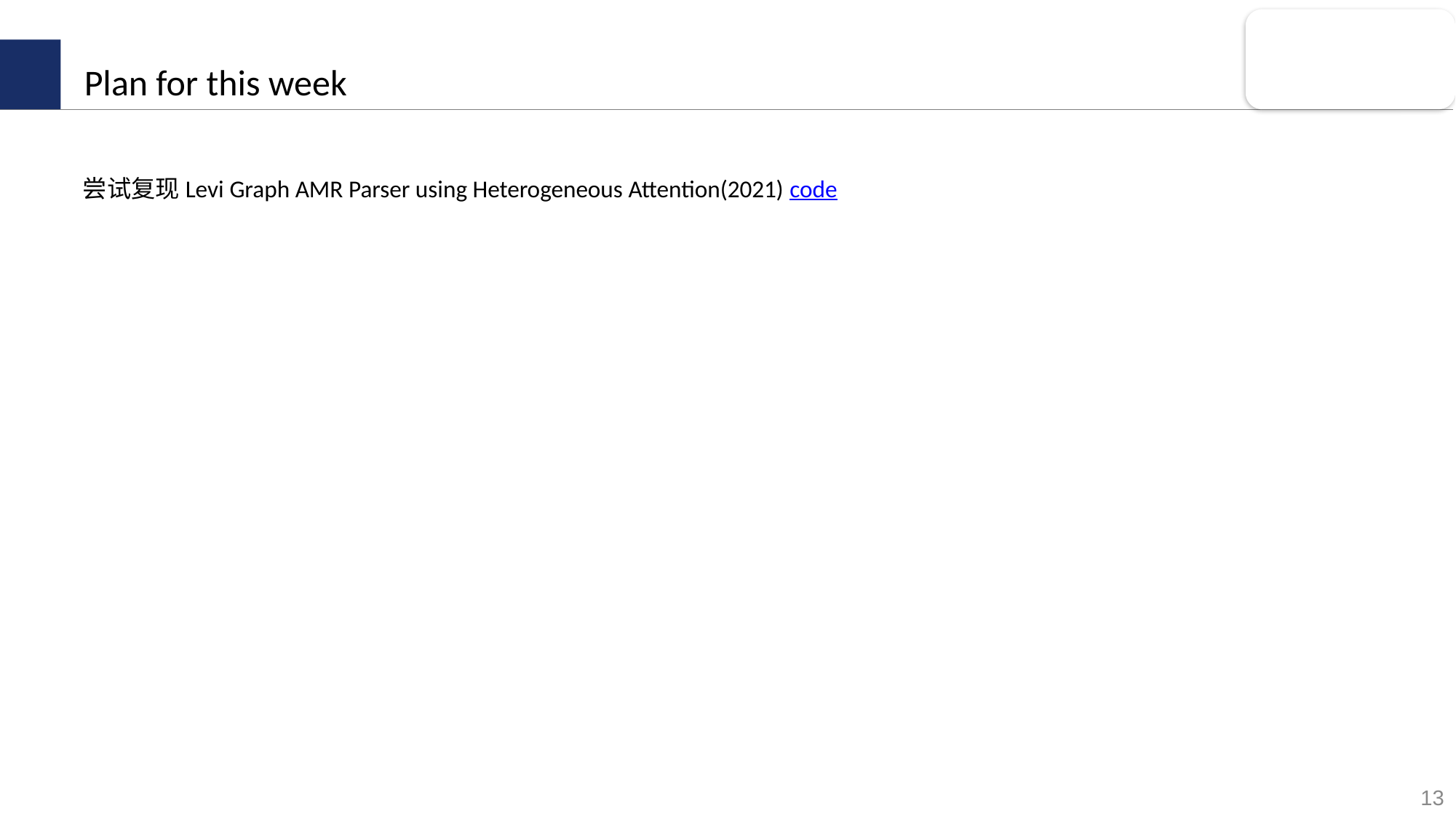

Plan for this week

尝试复现Levi Graph AMR Parser using Heterogeneous Attention(2021) code

13